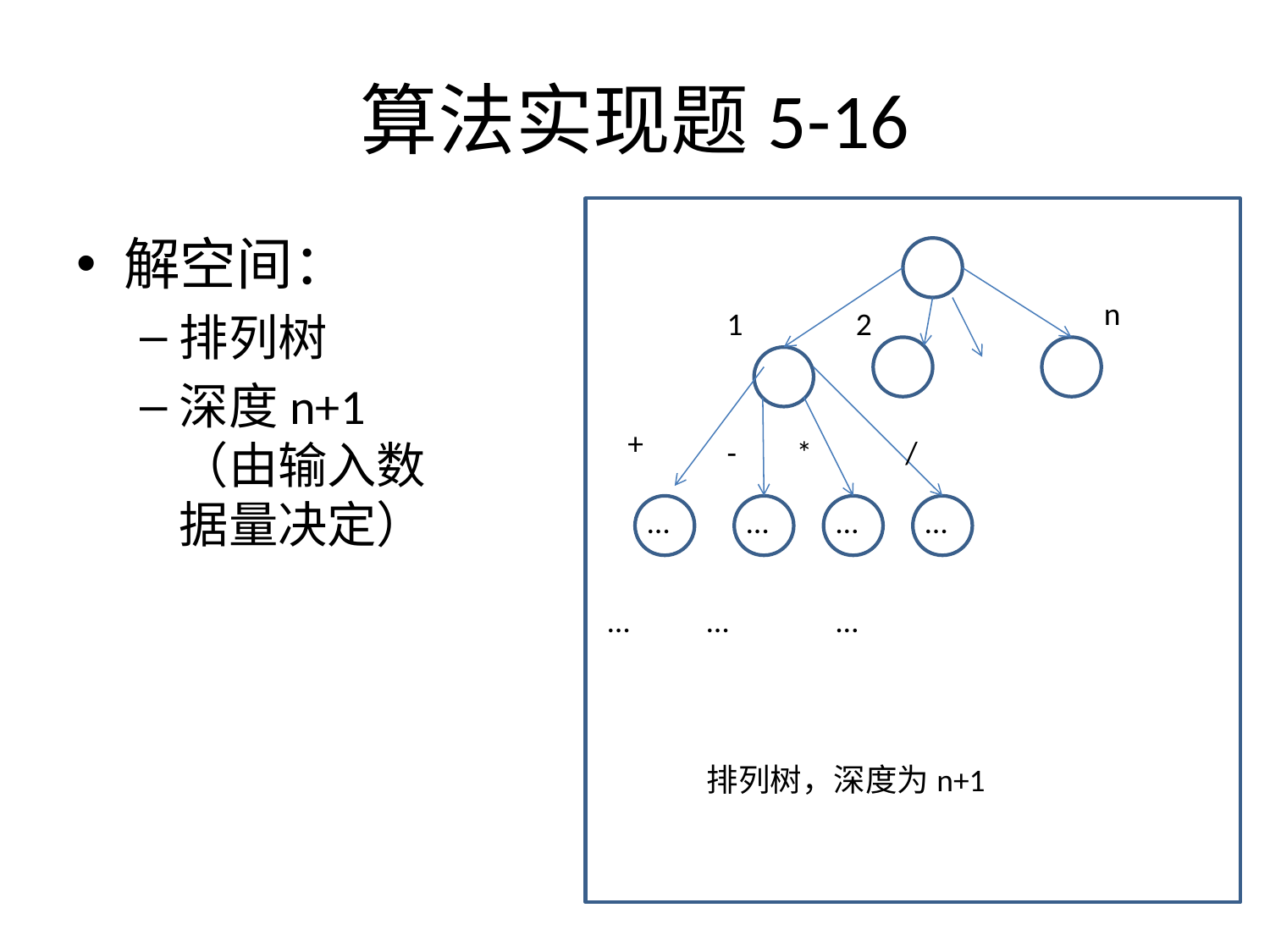

# 算法实现题5-16

解空间：
排列树
深度n+1（由输入数据量决定）

n
1
2

+
-
*
/

…

…

…

…
…
…
…
排列树，深度为n+1